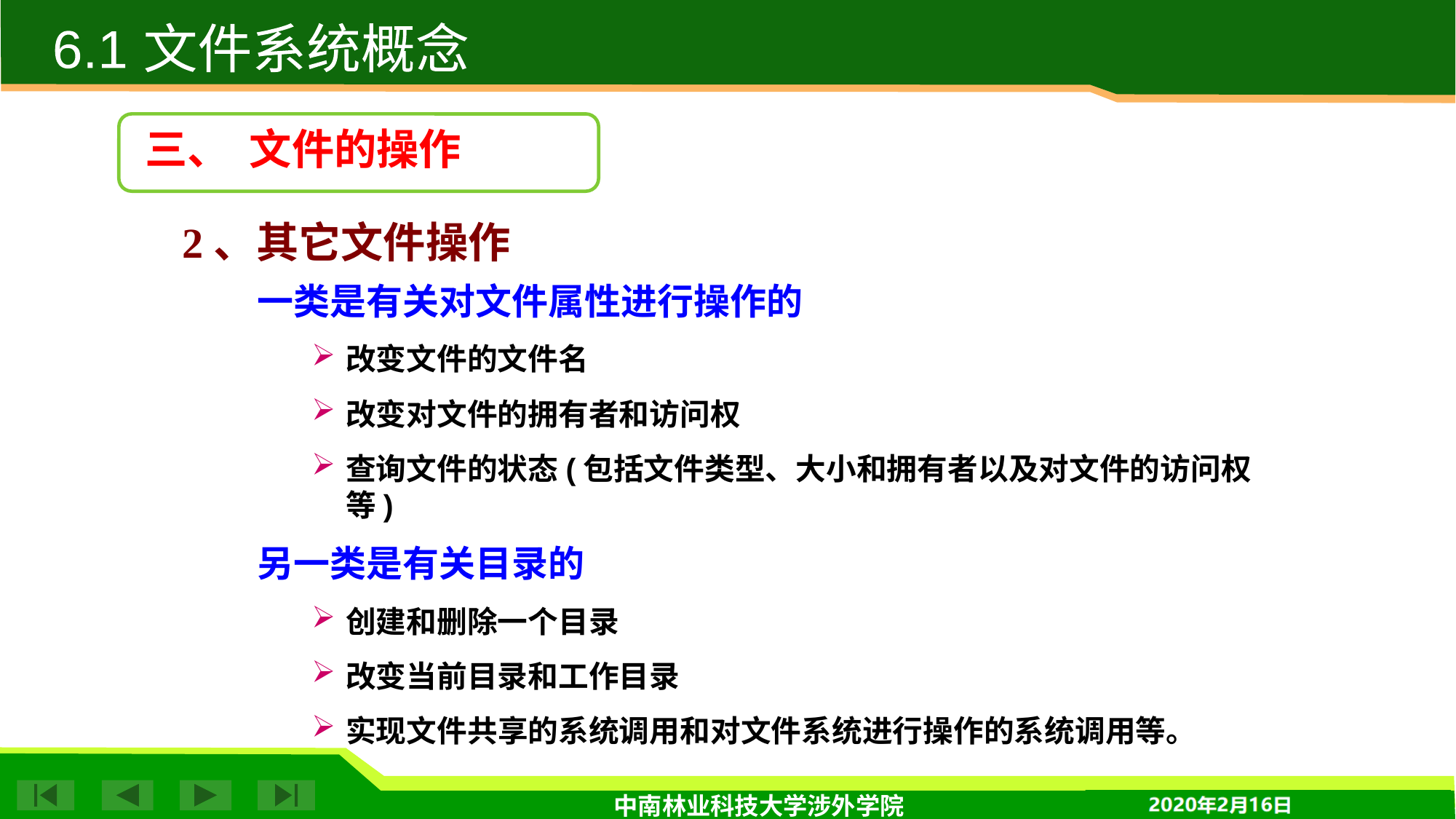

6.1 文件系统概念

三、  文件的操作
2、其它文件操作
一类是有关对文件属性进行操作的
改变文件的文件名
改变对文件的拥有者和访问权
查询文件的状态(包括文件类型、大小和拥有者以及对文件的访问权等)
另一类是有关目录的
创建和删除一个目录
改变当前目录和工作目录
实现文件共享的系统调用和对文件系统进行操作的系统调用等。